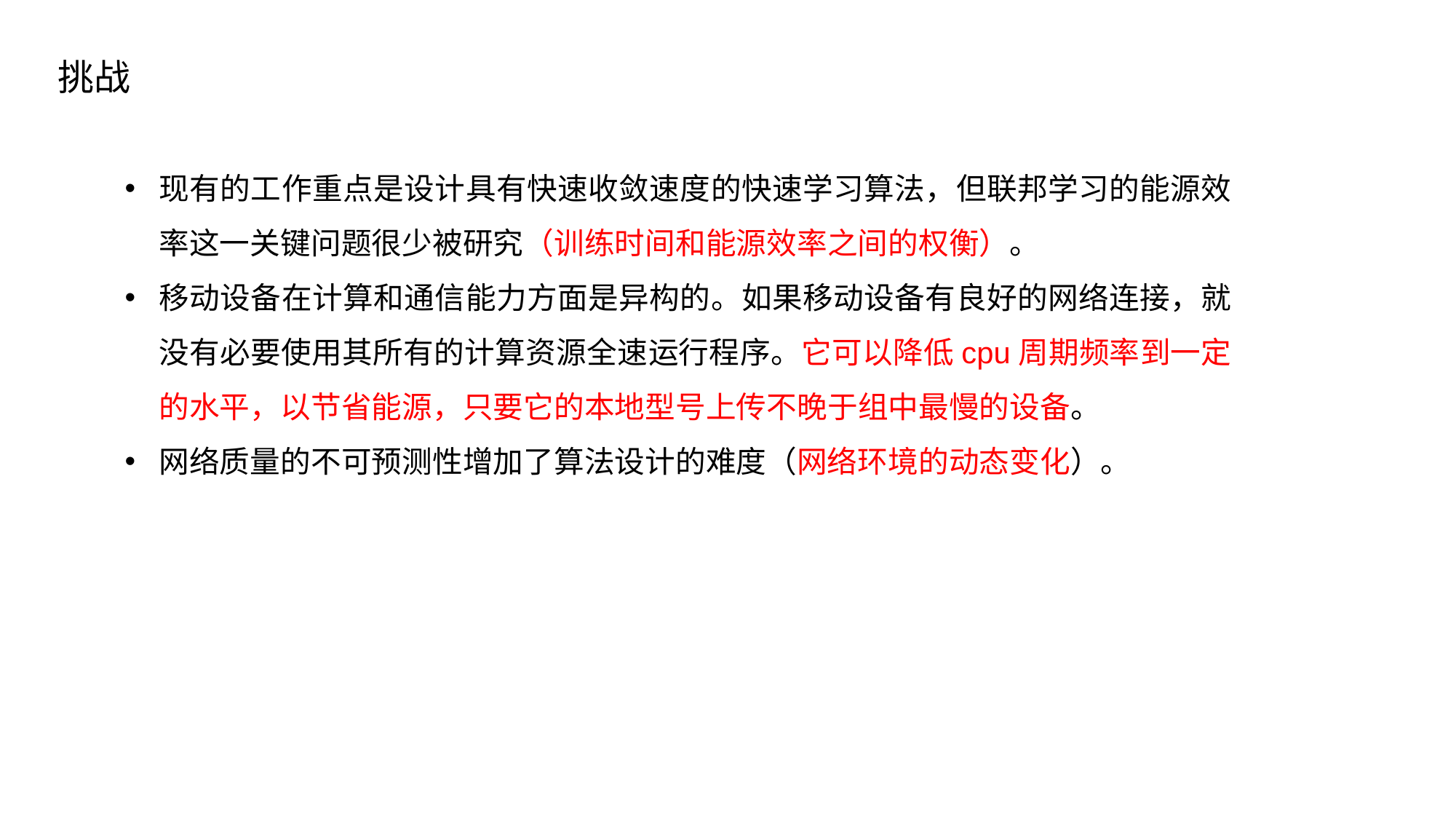

挑战
现有的工作重点是设计具有快速收敛速度的快速学习算法，但联邦学习的能源效率这一关键问题很少被研究（训练时间和能源效率之间的权衡）。
移动设备在计算和通信能力方面是异构的。如果移动设备有良好的网络连接，就没有必要使用其所有的计算资源全速运行程序。它可以降低cpu周期频率到一定的水平，以节省能源，只要它的本地型号上传不晚于组中最慢的设备。
网络质量的不可预测性增加了算法设计的难度（网络环境的动态变化）。